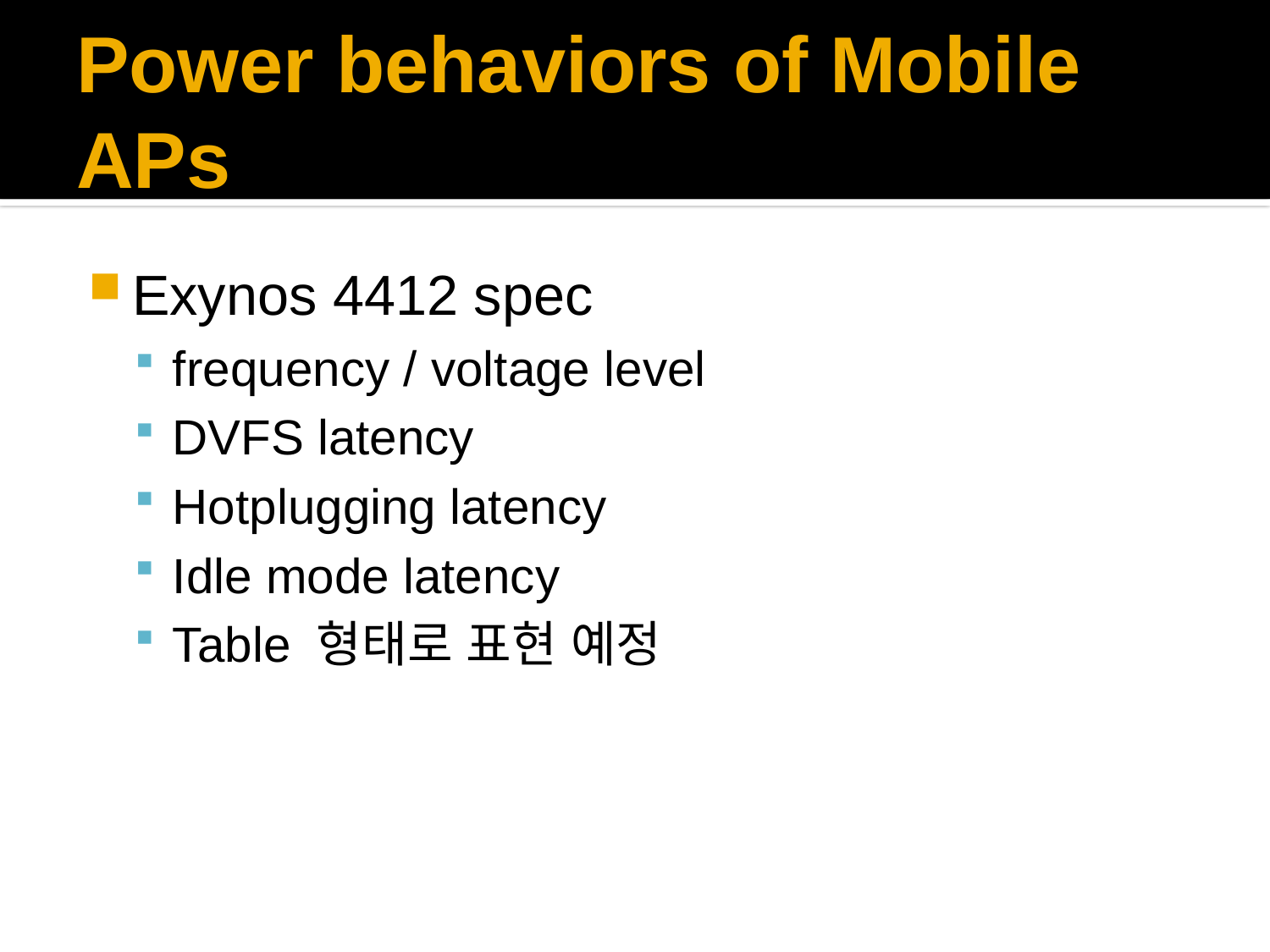

# Power behaviors of Mobile APs
Exynos 4412 spec
frequency / voltage level
DVFS latency
Hotplugging latency
Idle mode latency
Table 형태로 표현 예정